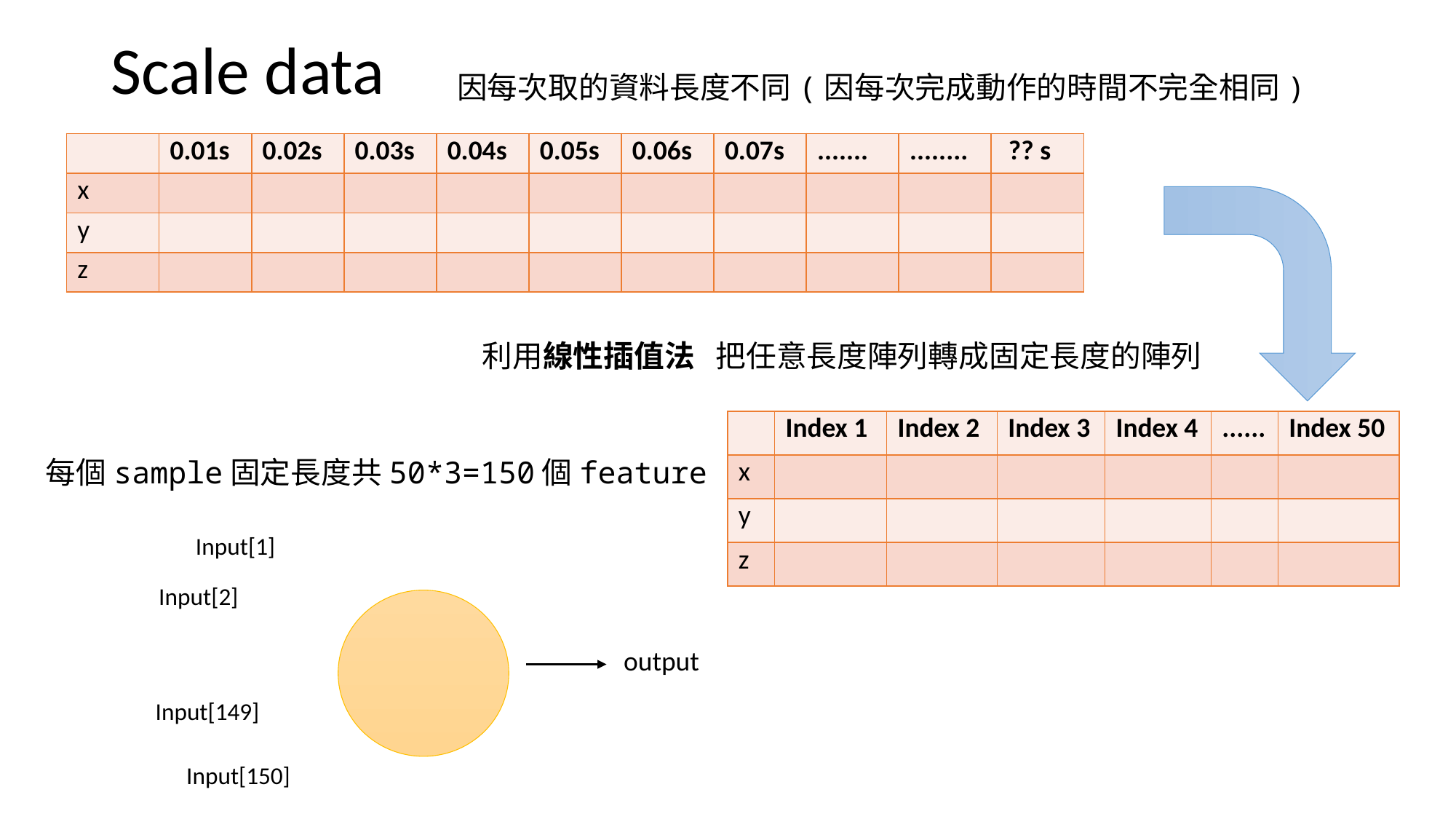

# Scale data
因每次取的資料長度不同(因每次完成動作的時間不完全相同)
|  | 0.01s | 0.02s | 0.03s | 0.04s | 0.05s | 0.06s | 0.07s | ....... | ........ | ?? s |
| --- | --- | --- | --- | --- | --- | --- | --- | --- | --- | --- |
| x |  |  |  |  |  |  |  |  |  |  |
| y |  |  |  |  |  |  |  |  |  |  |
| z |  |  |  |  |  |  |  |  |  |  |

利用線性插值法   把任意長度陣列轉成固定長度的陣列
|  | Index 1 | Index 2 | Index 3 | Index 4 | ...... | Index 50 |
| --- | --- | --- | --- | --- | --- | --- |
| x |  |  |  |  |  |  |
| y |  |  |  |  |  |  |
| z |  |  |  |  |  |  |
每個sample固定長度共50*3=150個feature
Input[1]
Input[2]

output
Input[149]
Input[150]